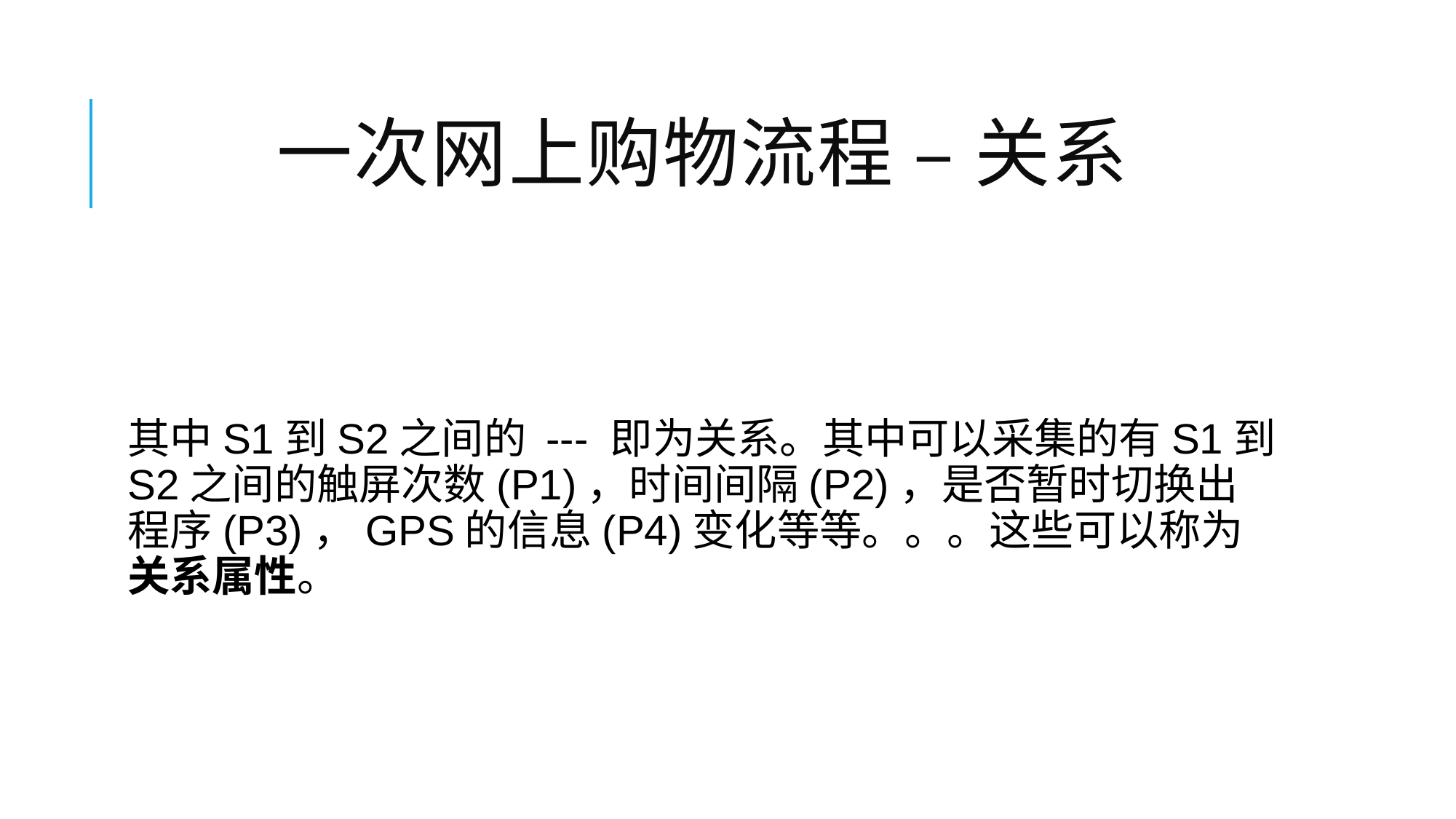

# 一次网上购物流程 – 关系

其中S1到S2之间的 --- 即为关系。其中可以采集的有S1到S2之间的触屏次数(P1)，时间间隔(P2)，是否暂时切换出程序(P3)，GPS的信息(P4)变化等等。。。这些可以称为关系属性。